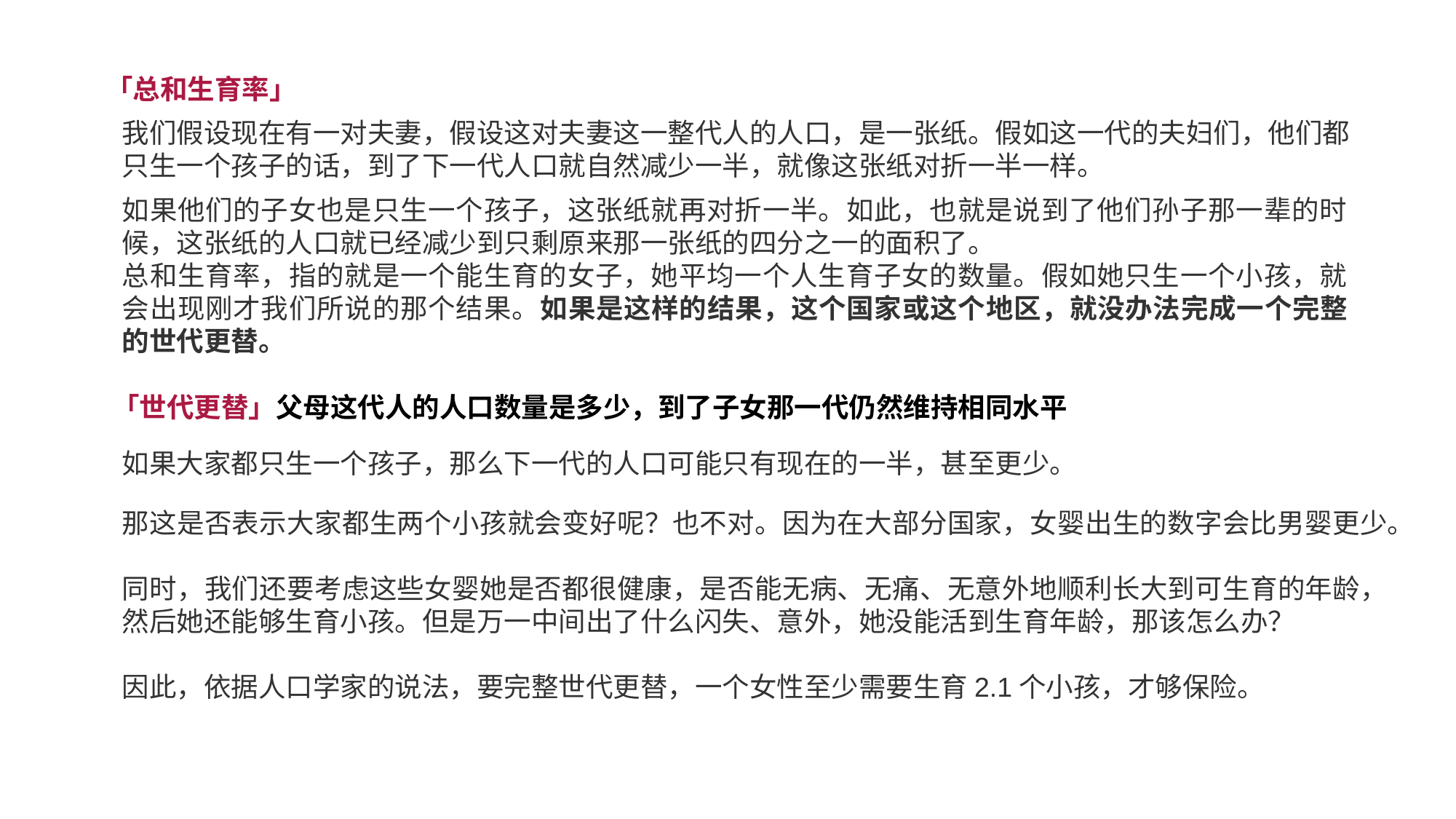

「总和生育率」
我们假设现在有一对夫妻，假设这对夫妻这一整代人的人口，是一张纸。假如这一代的夫妇们，他们都只生一个孩子的话，到了下一代人口就自然减少一半，就像这张纸对折一半一样。
如果他们的子女也是只生一个孩子，这张纸就再对折一半。如此，也就是说到了他们孙子那一辈的时候，这张纸的人口就已经减少到只剩原来那一张纸的四分之一的面积了。
总和生育率，指的就是一个能生育的女子，她平均一个人生育子女的数量。假如她只生一个小孩，就会出现刚才我们所说的那个结果。如果是这样的结果，这个国家或这个地区，就没办法完成一个完整的世代更替。
「世代更替」父母这代人的人口数量是多少，到了子女那一代仍然维持相同水平
如果大家都只生一个孩子，那么下一代的人口可能只有现在的一半，甚至更少。
那这是否表示大家都生两个小孩就会变好呢？也不对。因为在大部分国家，女婴出生的数字会比男婴更少。

同时，我们还要考虑这些女婴她是否都很健康，是否能无病、无痛、无意外地顺利长大到可生育的年龄，然后她还能够生育小孩。但是万一中间出了什么闪失、意外，她没能活到生育年龄，那该怎么办？

因此，依据人口学家的说法，要完整世代更替，一个女性至少需要生育2.1个小孩，才够保险。